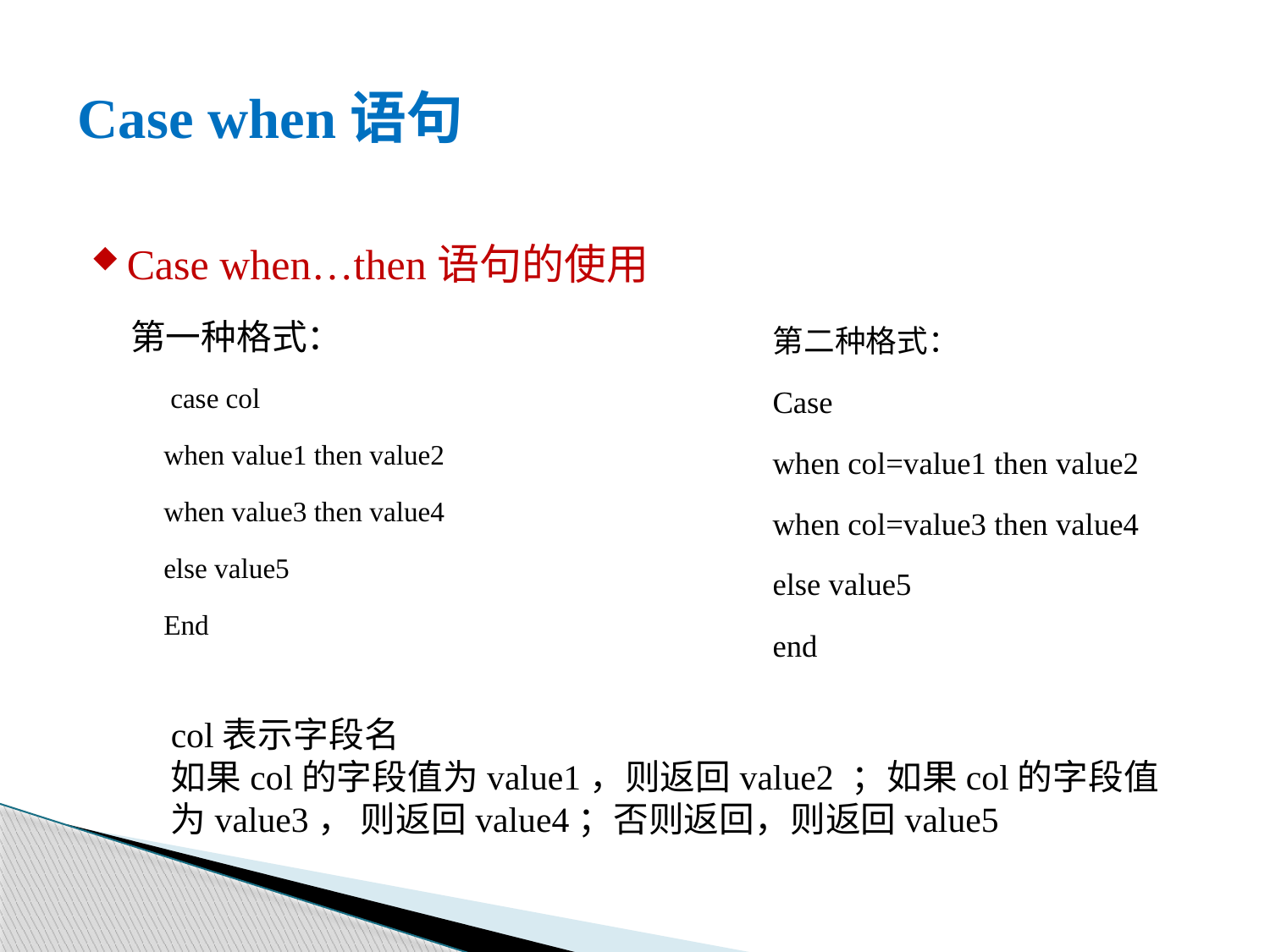

# Case when语句
Case when…then语句的使用
第一种格式：
 case col
when value1 then value2
when value3 then value4
else value5
End

第二种格式：
Case
when col=value1 then value2
when col=value3 then value4
else value5
end

col表示字段名
如果col的字段值为value1，则返回value2 ；如果col的字段值为value3， 则返回value4；否则返回，则返回value5